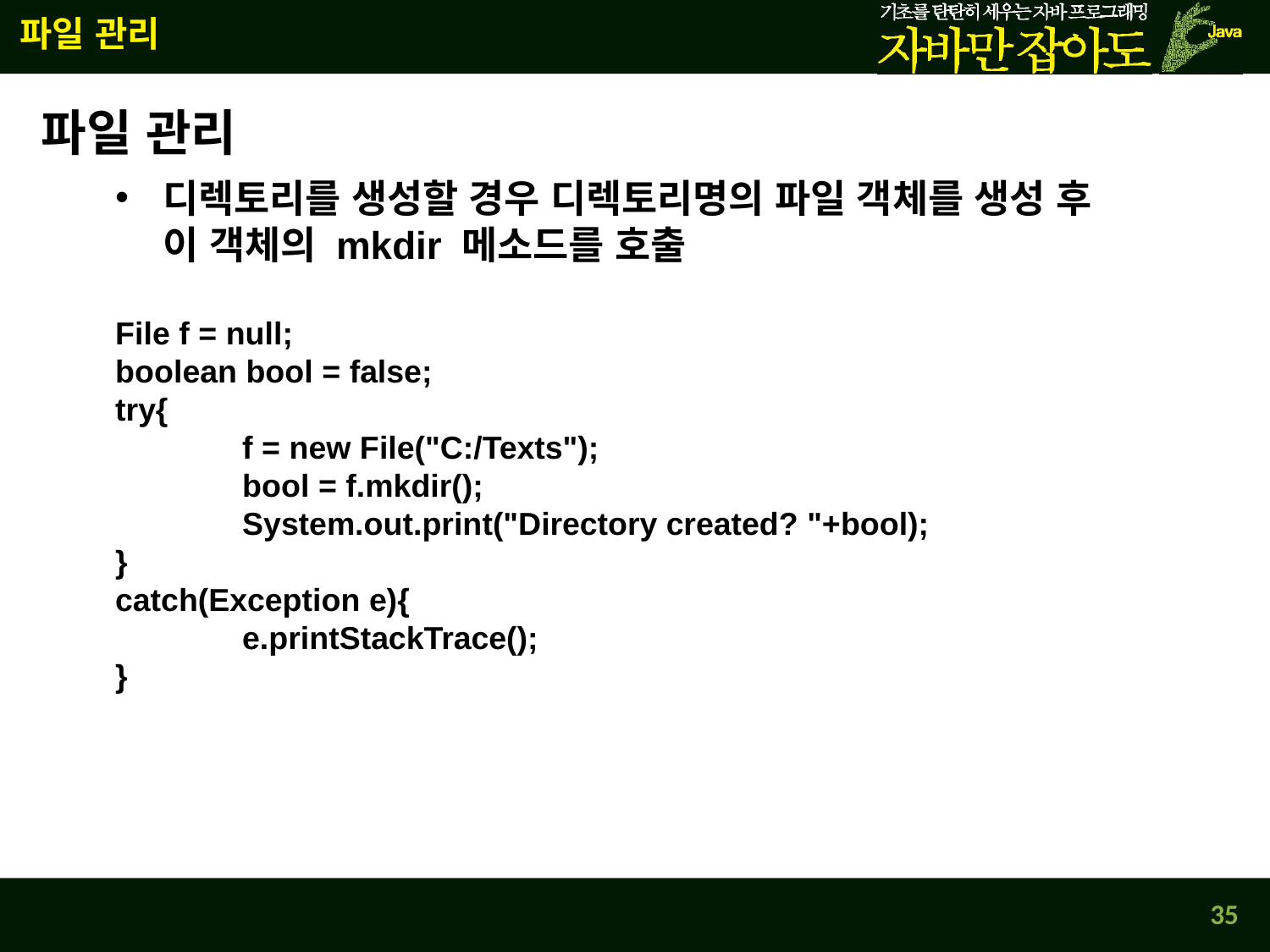

파일 관리
파일 관리
디렉토리를 생성할 경우 디렉토리명의 파일 객체를 생성 후
이 객체의 mkdir 메소드를 호출

File f = null;
boolean bool = false;
try{
	f = new File("C:/Texts");
	bool = f.mkdir();
	System.out.print("Directory created? "+bool);
}
catch(Exception e){
	e.printStackTrace();
}

35